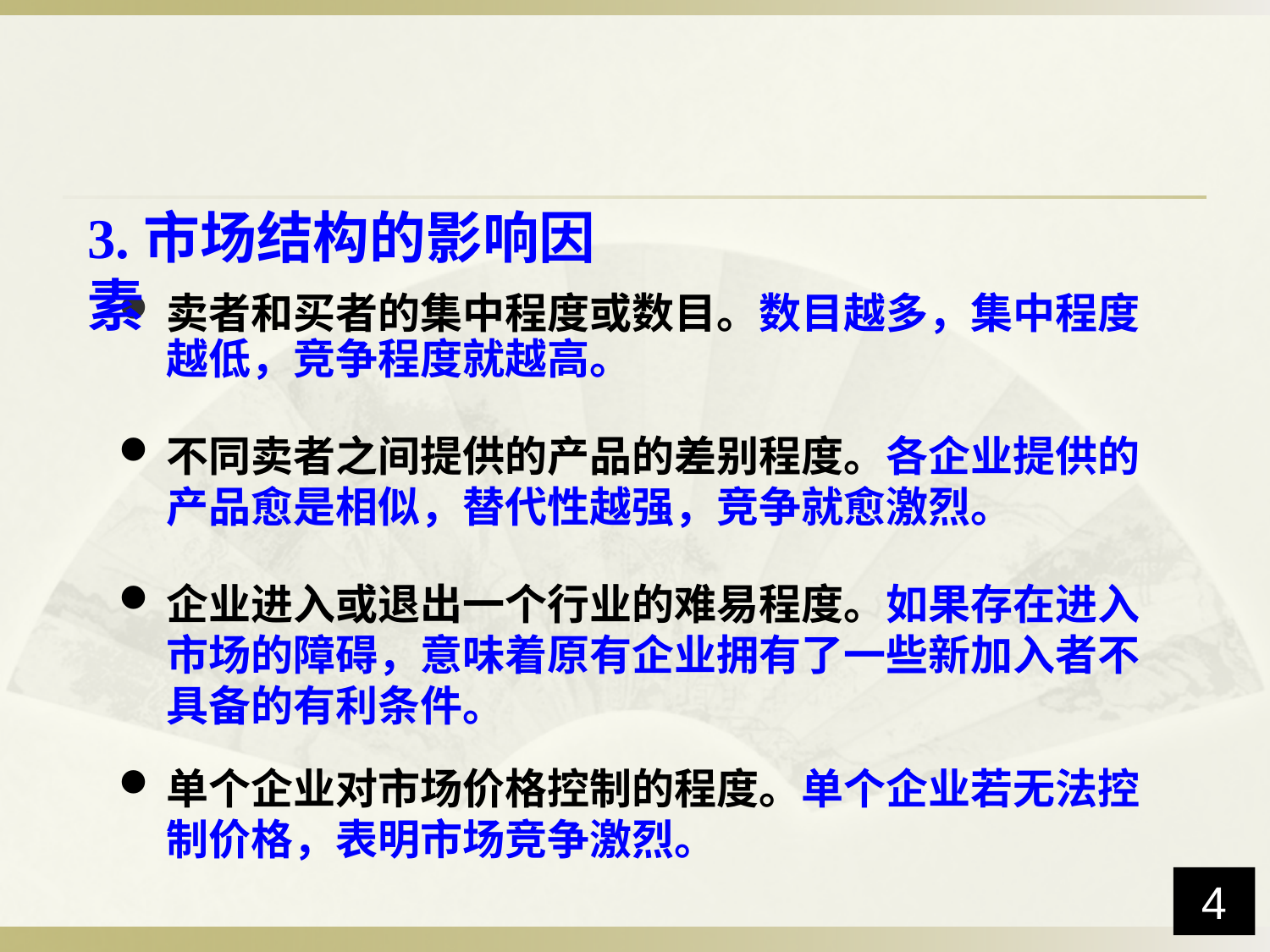

3.市场结构的影响因素
卖者和买者的集中程度或数目。数目越多，集中程度越低，竞争程度就越高。
不同卖者之间提供的产品的差别程度。各企业提供的产品愈是相似，替代性越强，竞争就愈激烈。
企业进入或退出一个行业的难易程度。如果存在进入市场的障碍，意味着原有企业拥有了一些新加入者不具备的有利条件。
单个企业对市场价格控制的程度。单个企业若无法控制价格，表明市场竞争激烈。
4